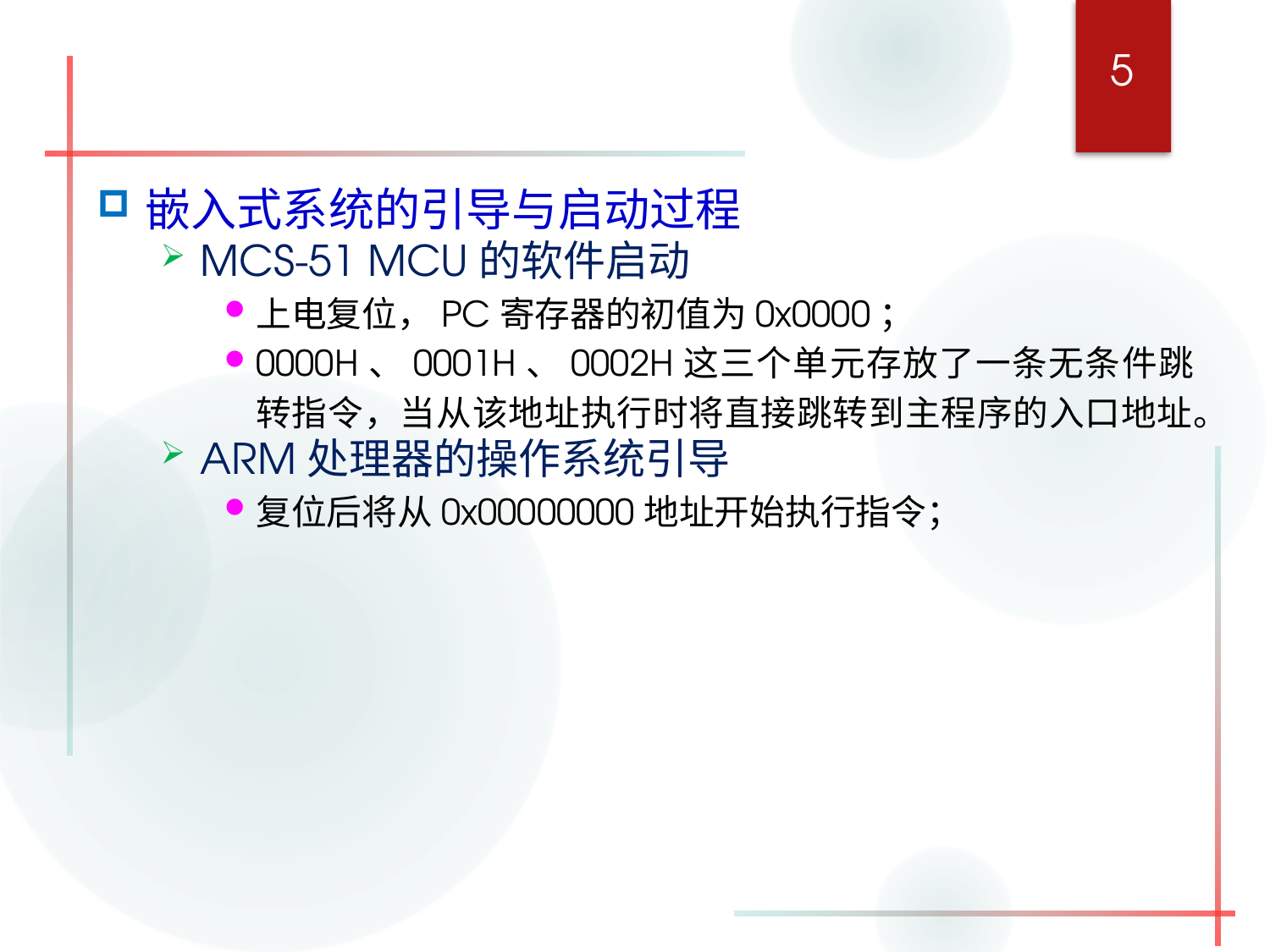

5
#
嵌入式系统的引导与启动过程
MCS-51 MCU的软件启动
上电复位，PC寄存器的初值为0x0000；
0000H、0001H、0002H这三个单元存放了一条无条件跳转指令，当从该地址执行时将直接跳转到主程序的入口地址。
ARM处理器的操作系统引导
复位后将从0x00000000地址开始执行指令；